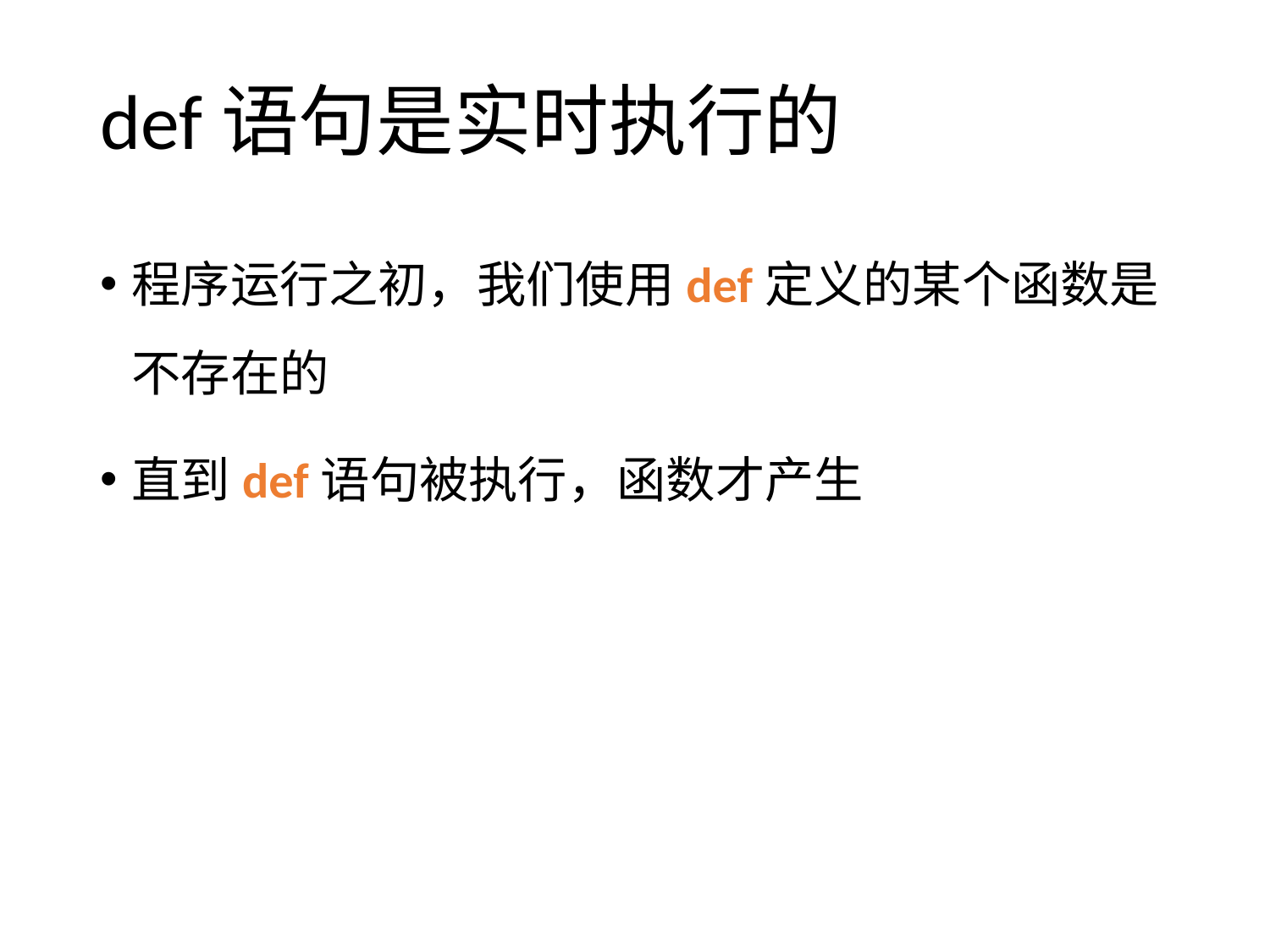

# def语句是实时执行的
程序运行之初，我们使用def定义的某个函数是不存在的
直到def语句被执行，函数才产生